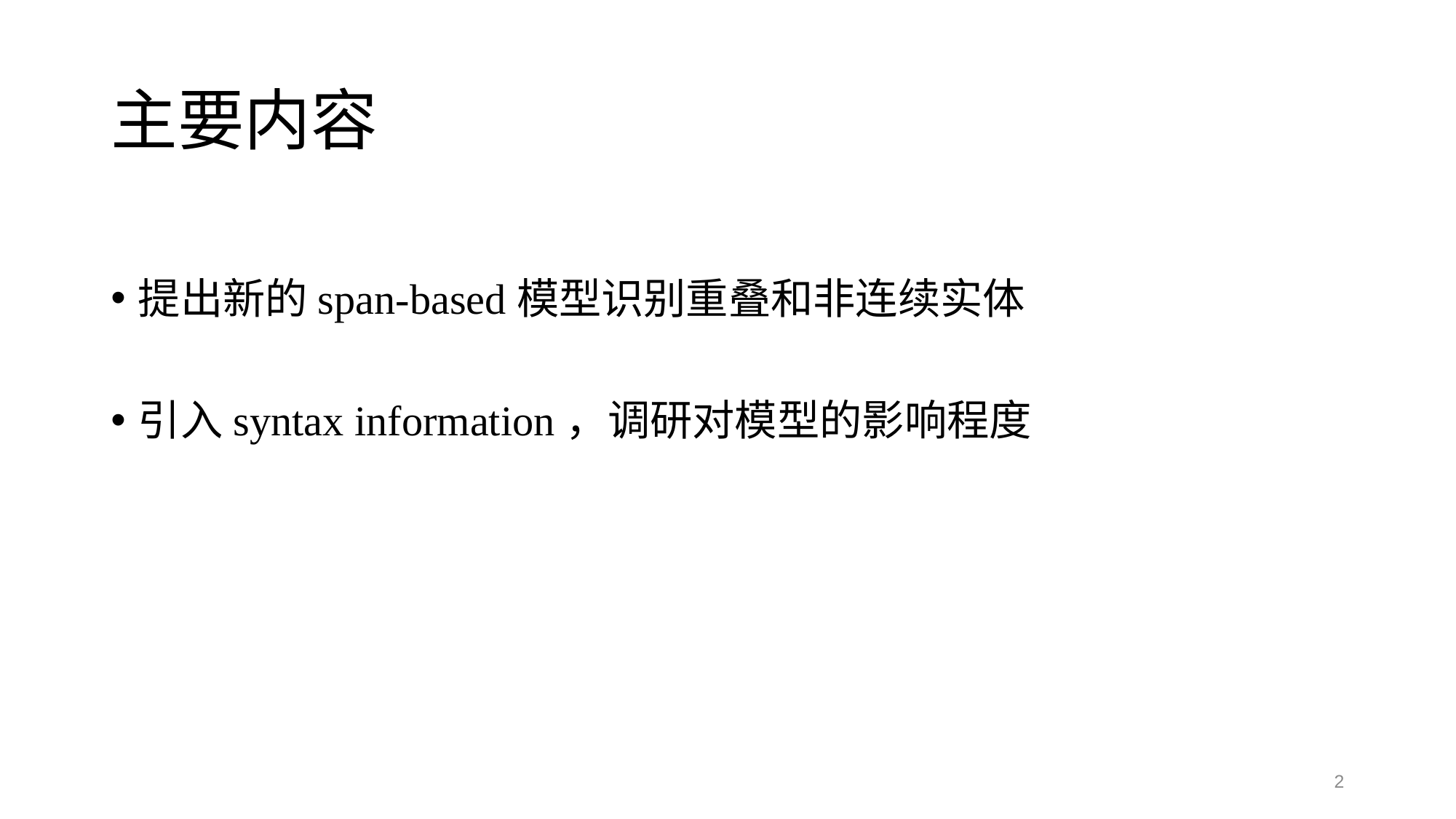

# 主要内容
提出新的span-based模型识别重叠和非连续实体

引入syntax information，调研对模型的影响程度
2